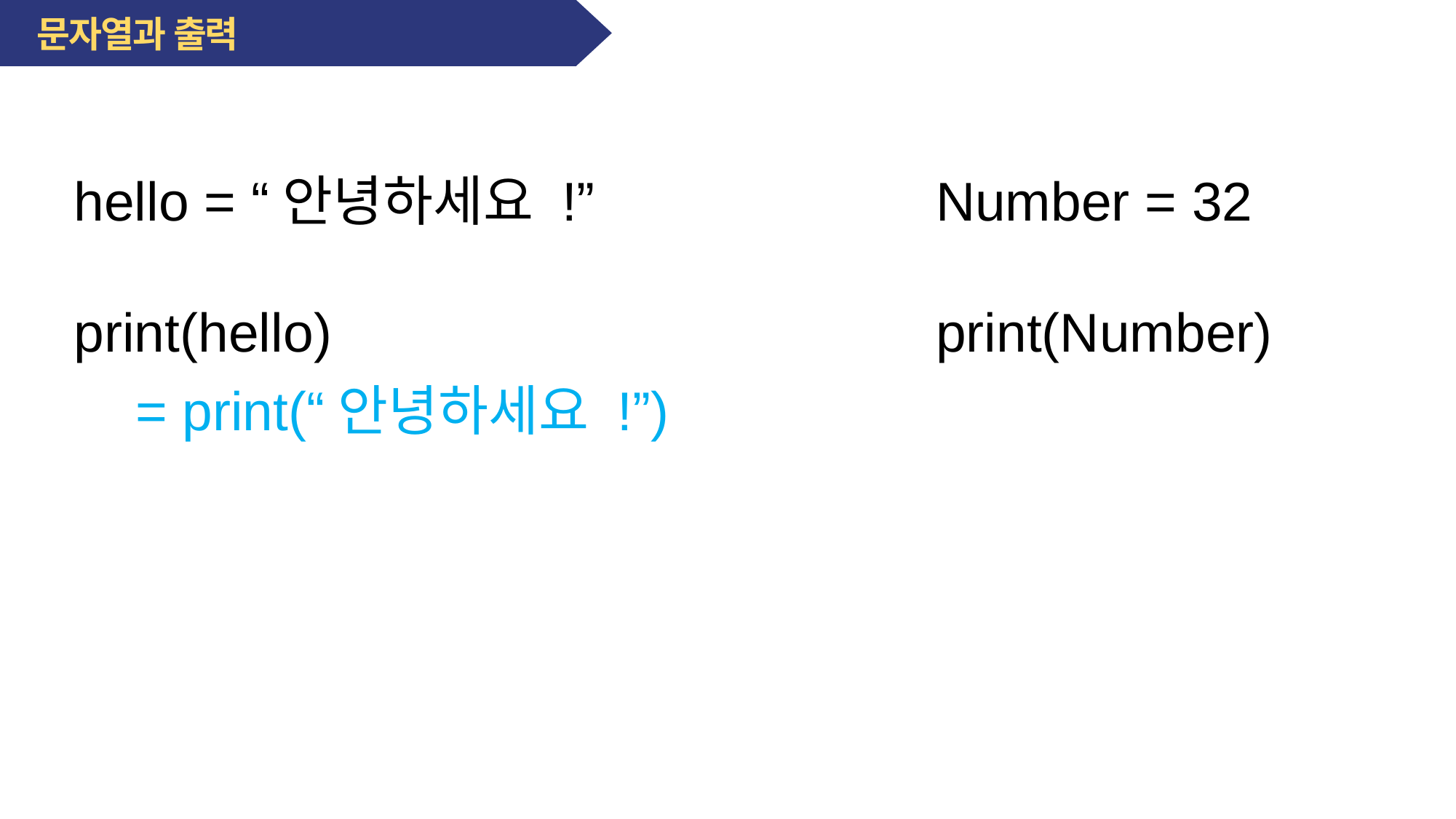

문자열과 출력
hello = “안녕하세요 !”

print(hello)
Number = 32

print(Number)
= print(“안녕하세요 !”)